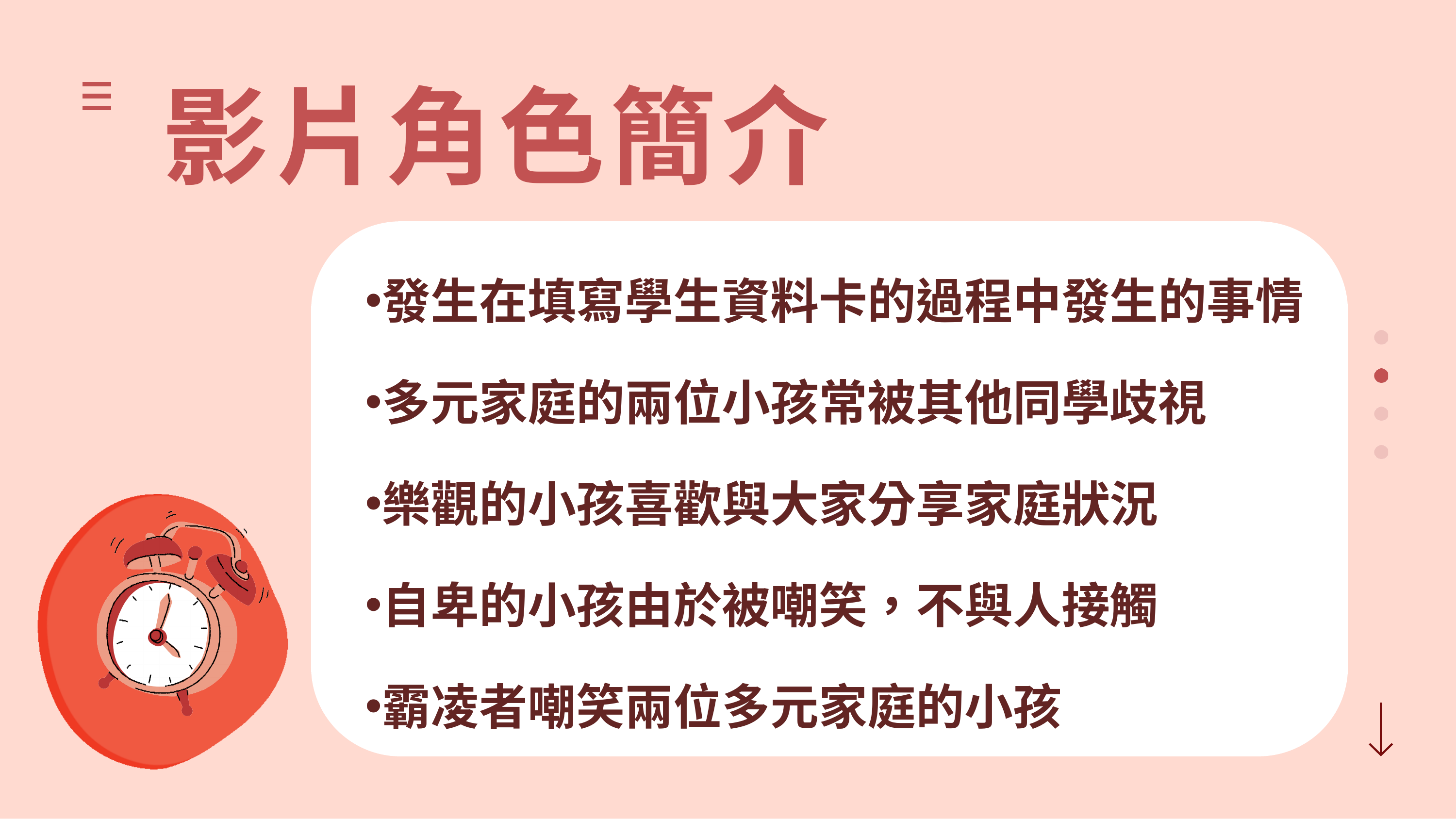

# 影片角色簡介

發生在填寫學生資料卡的過程中發生的事情
多元家庭的兩位小孩常被其他同學歧視
樂觀的小孩喜歡與大家分享家庭狀況
自卑的小孩由於被嘲笑，不與人接觸
霸凌者嘲笑兩位多元家庭的小孩